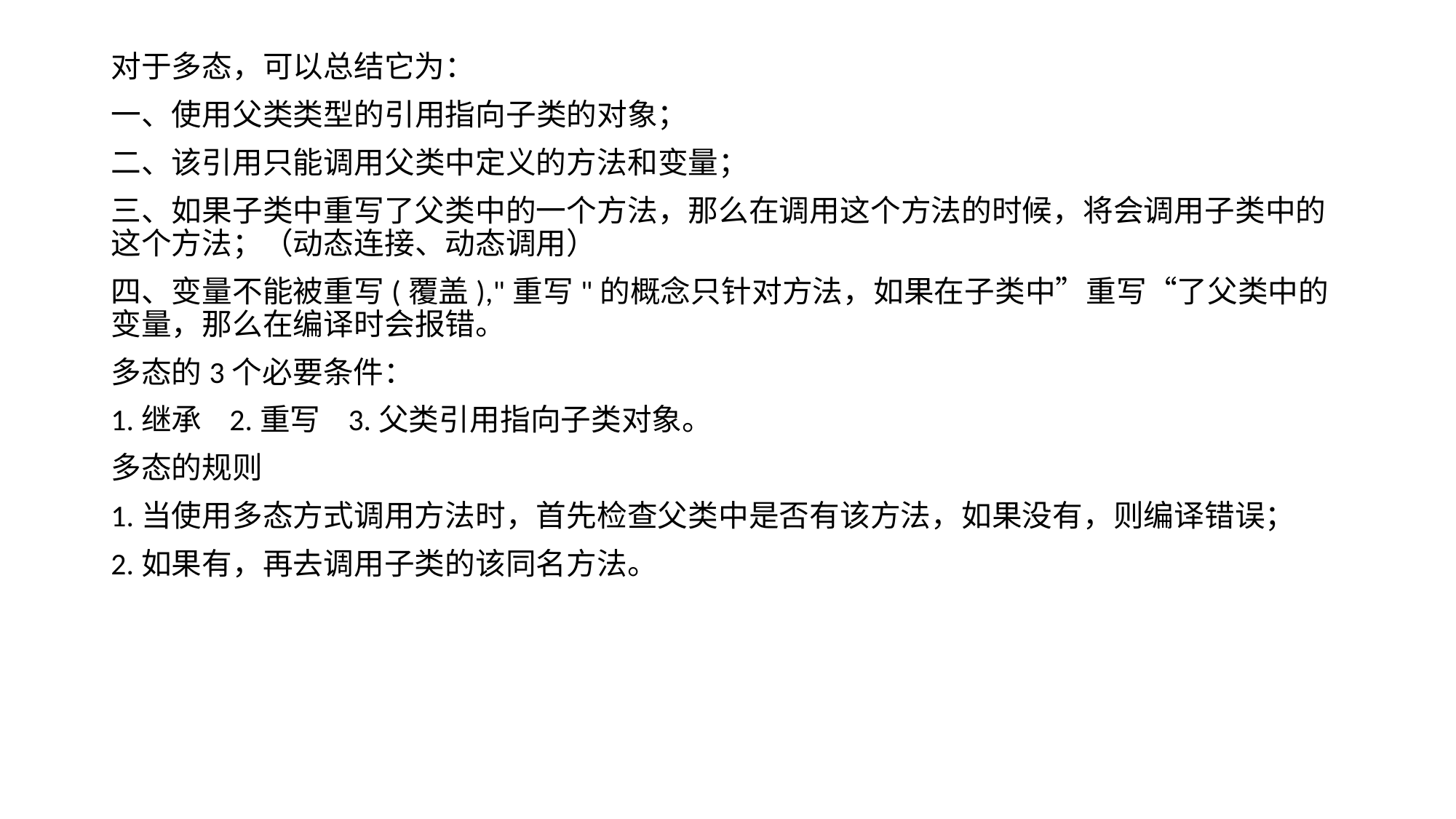

对于多态，可以总结它为：
一、使用父类类型的引用指向子类的对象；
二、该引用只能调用父类中定义的方法和变量；
三、如果子类中重写了父类中的一个方法，那么在调用这个方法的时候，将会调用子类中的这个方法；（动态连接、动态调用）
四、变量不能被重写(覆盖),"重写"的概念只针对方法，如果在子类中”重写“了父类中的变量，那么在编译时会报错。
多态的3个必要条件：
1.继承   2.重写   3.父类引用指向子类对象。
多态的规则
1.当使用多态方式调用方法时，首先检查父类中是否有该方法，如果没有，则编译错误；
2.如果有，再去调用子类的该同名方法。